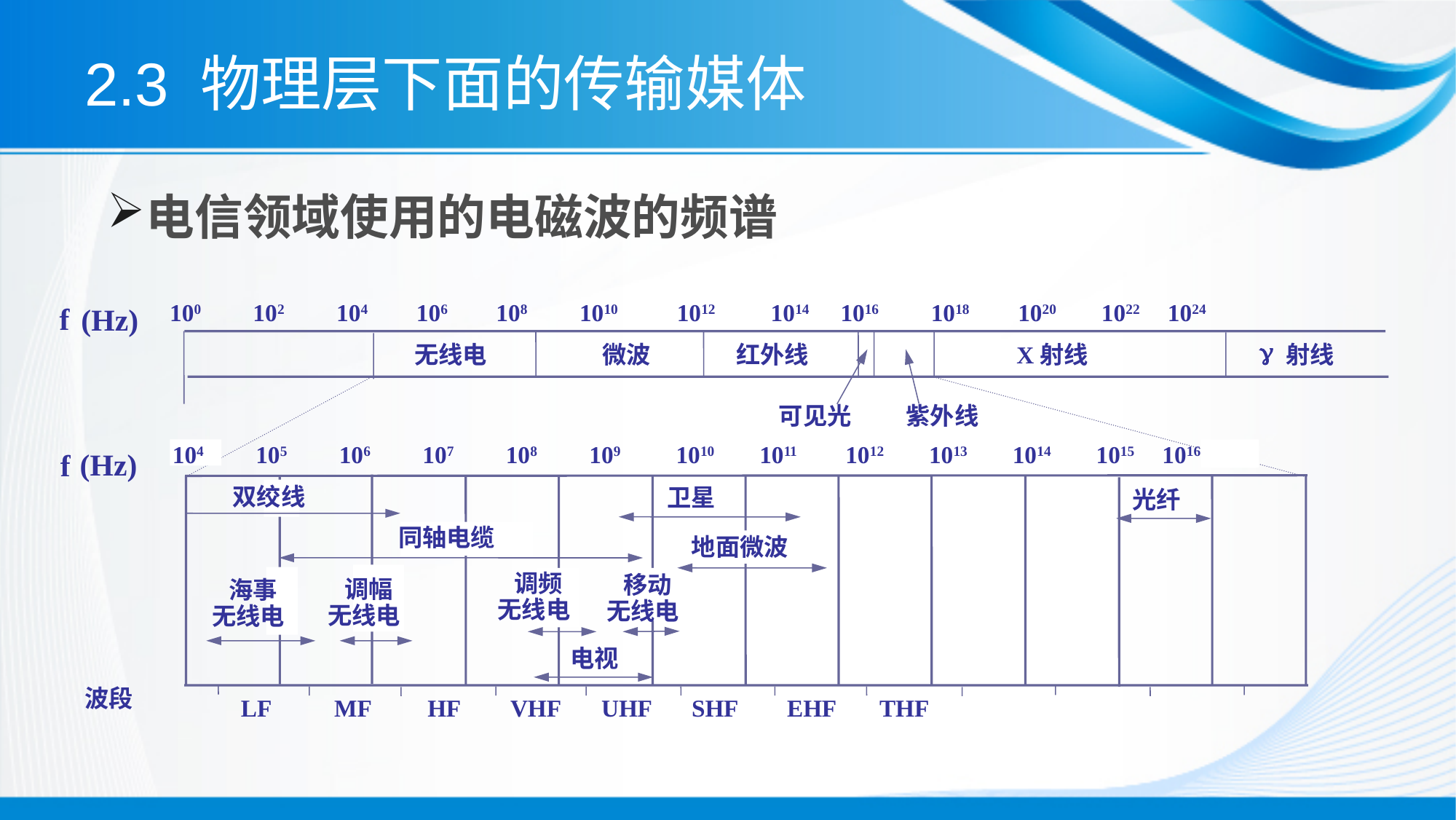

# 2.3 物理层下面的传输媒体
电信领域使用的电磁波的频谱

100               102               104              106              108               1010                 1012                1014         1016               1018              1020             1022        1024
f
(Hz)
γ

无线电
微波
红外线
X射线
射线

可见光
紫外线
104               105               106               107               108               109                1010             1011              1012             1013             1014             1015        1016

 (Hz)
f

双绞线

卫星

光纤

同轴电缆

地面微波

  调频
无线电

  移动
无线电

  调幅
无线电
  海事
无线电

电视

波段

LF
MF
HF
VHF
UHF
SHF
EHF
THF